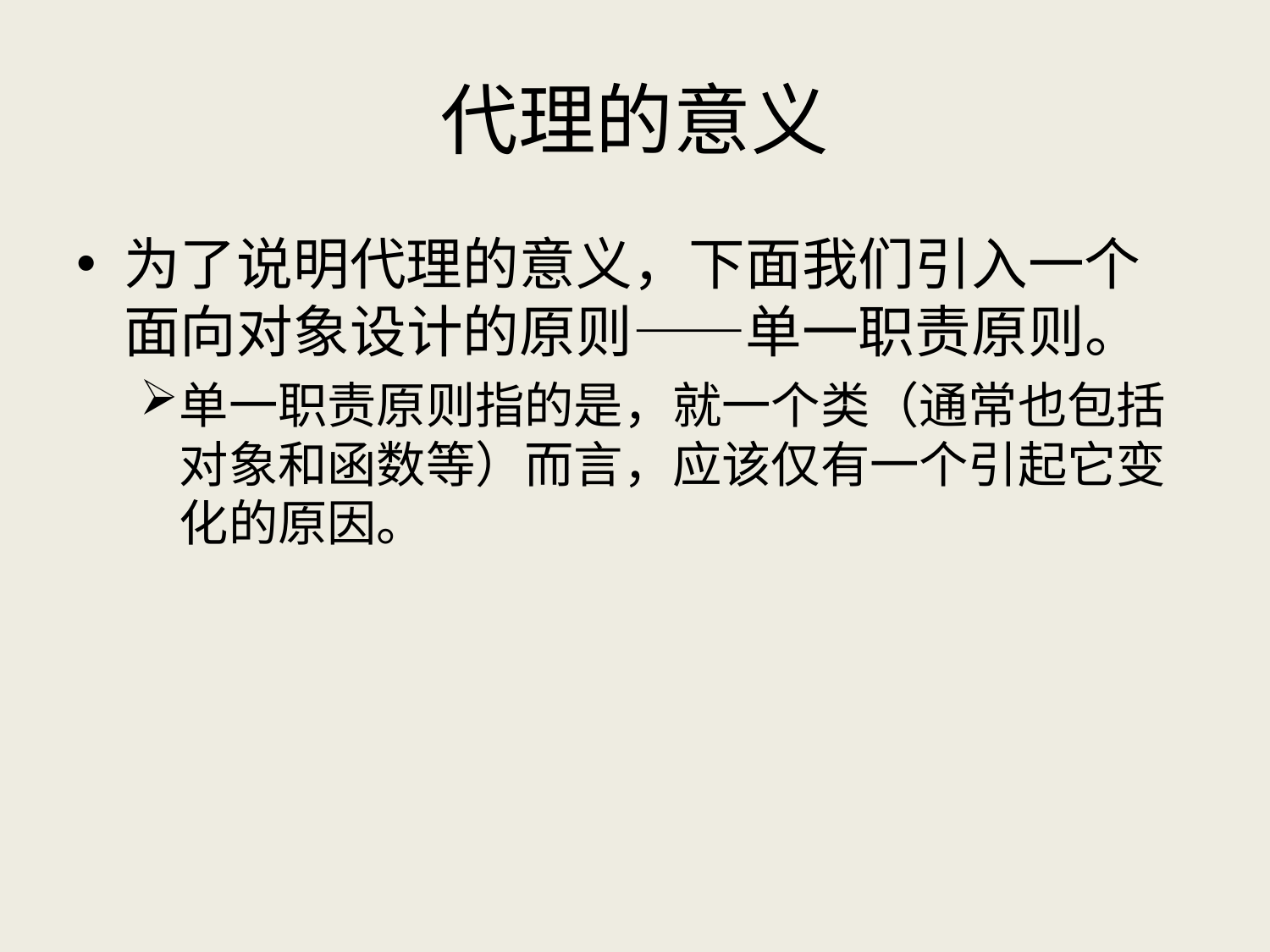

# 代理的意义
为了说明代理的意义，下面我们引入一个面向对象设计的原则——单一职责原则。
单一职责原则指的是，就一个类（通常也包括对象和函数等）而言，应该仅有一个引起它变化的原因。